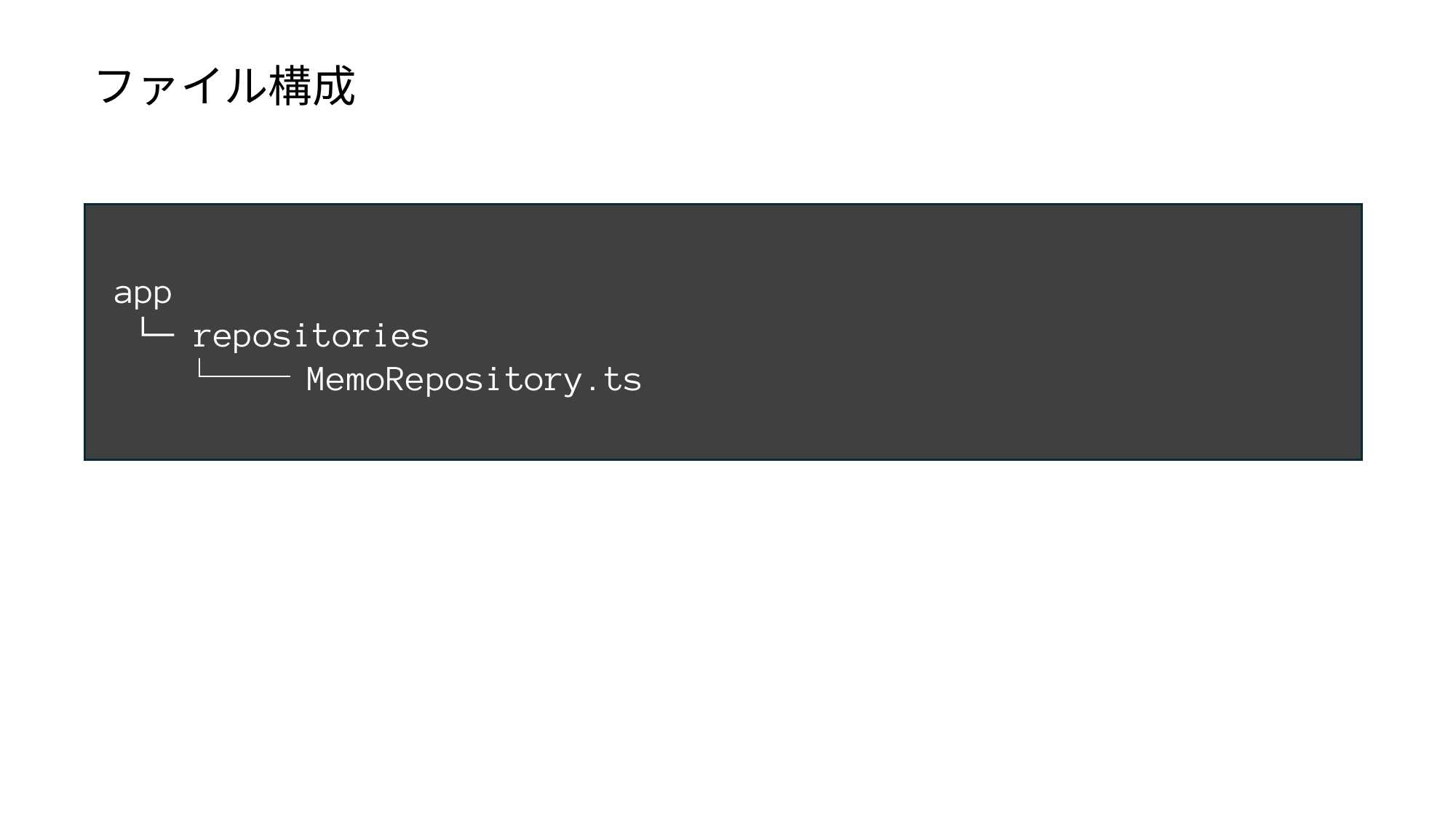

ファイル構成
 app
  └─ repositories
  　   └── MemoRepository.ts